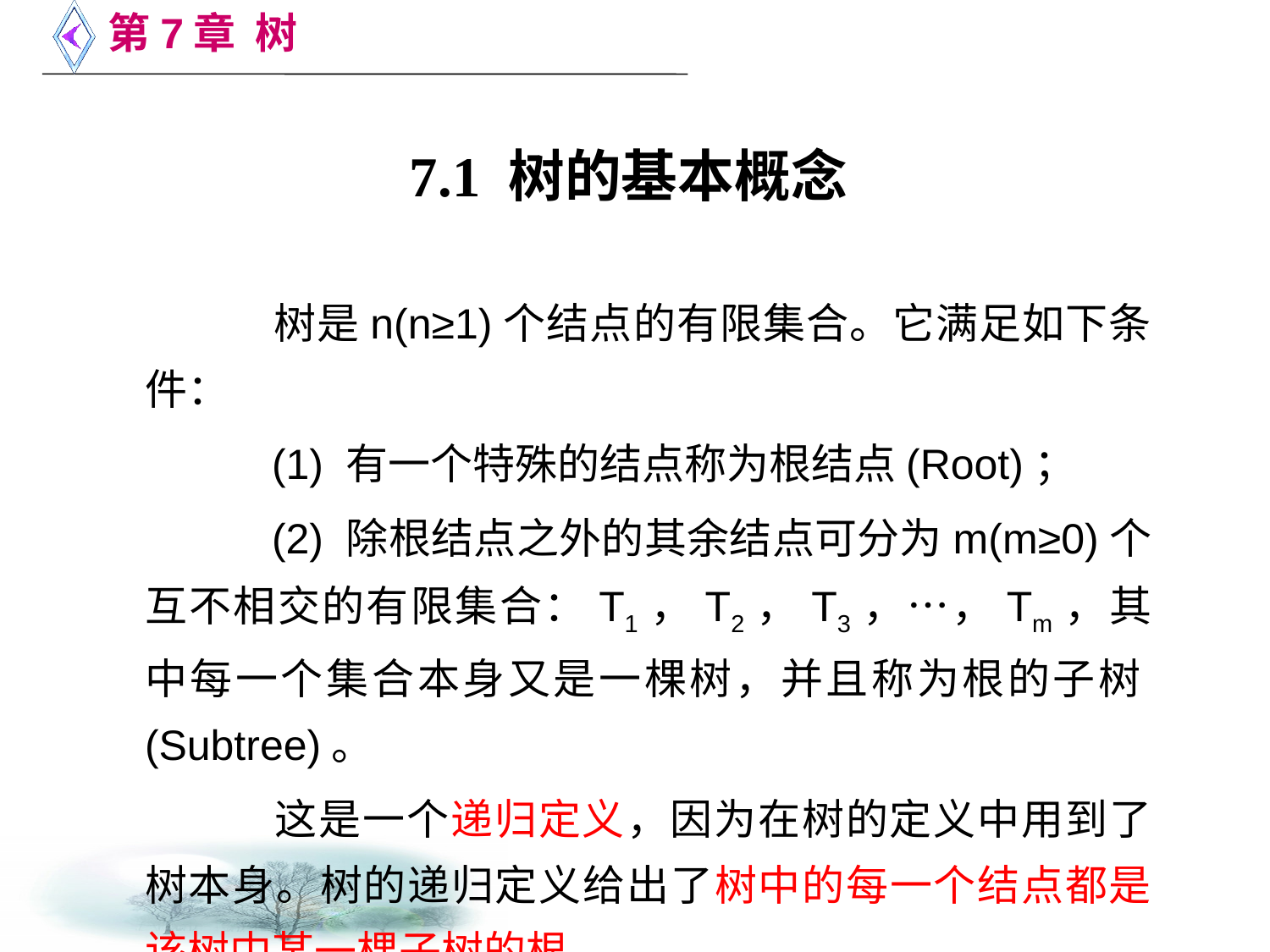

# 7.1 树的基本概念
		树是n(n≥1)个结点的有限集合。它满足如下条件：
		(1) 有一个特殊的结点称为根结点(Root)；
		(2) 除根结点之外的其余结点可分为m(m≥0)个互不相交的有限集合：T1，T2，T3，…，Tm，其中每一个集合本身又是一棵树，并且称为根的子树(Subtree)。
		这是一个递归定义，因为在树的定义中用到了树本身。树的递归定义给出了树中的每一个结点都是该树中某一棵子树的根。